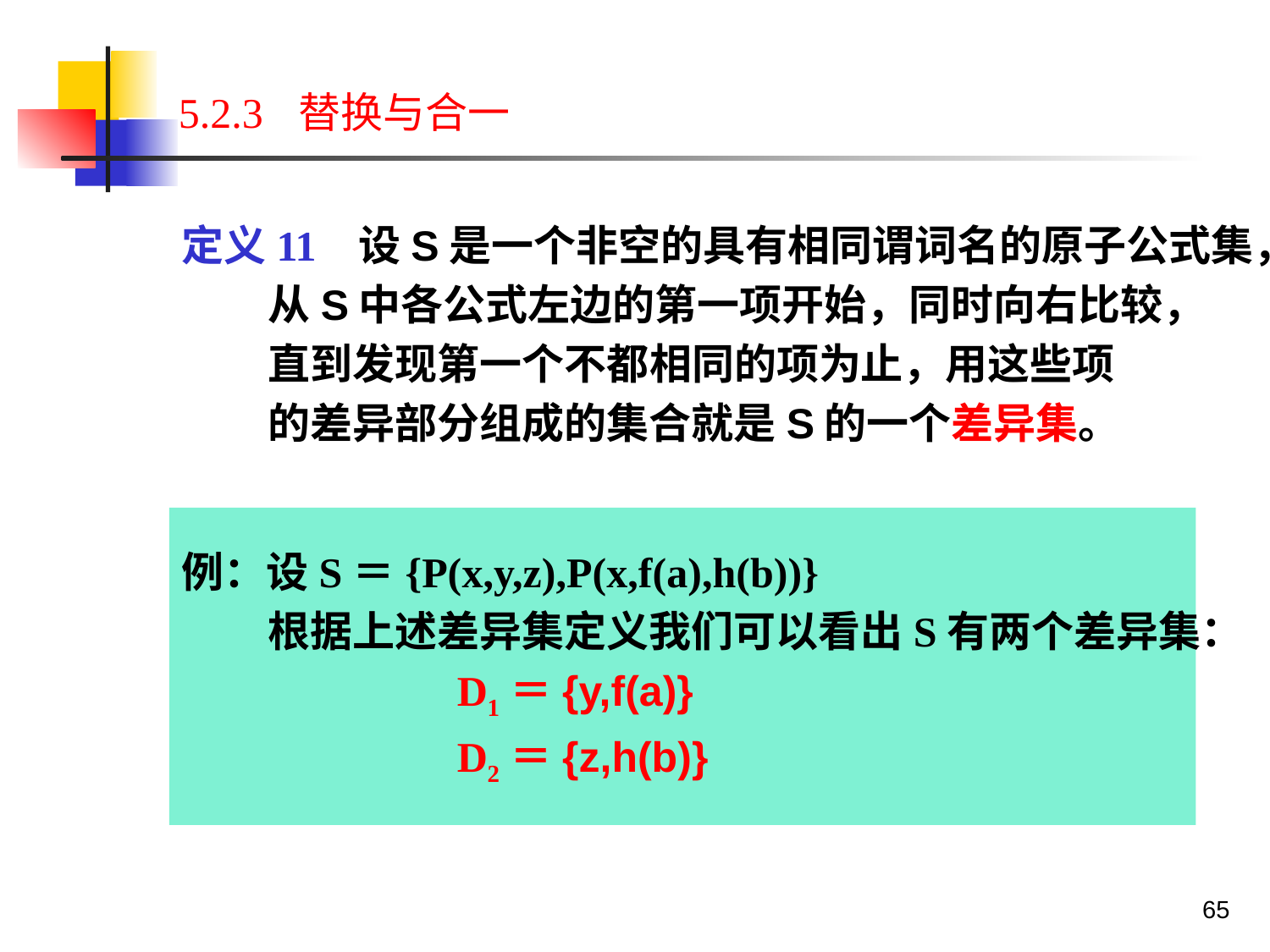

5.2.3 替换与合一
定义11   设S是一个非空的具有相同谓词名的原子公式集，
        从S中各公式左边的第一项开始，同时向右比较，
        直到发现第一个不都相同的项为止，用这些项
        的差异部分组成的集合就是S的一个差异集。
例：设S＝{P(x,y,z),P(x,f(a),h(b))}
        根据上述差异集定义我们可以看出S有两个差异集：
                          D1＝{y,f(a)}
                          D2＝{z,h(b)}
65